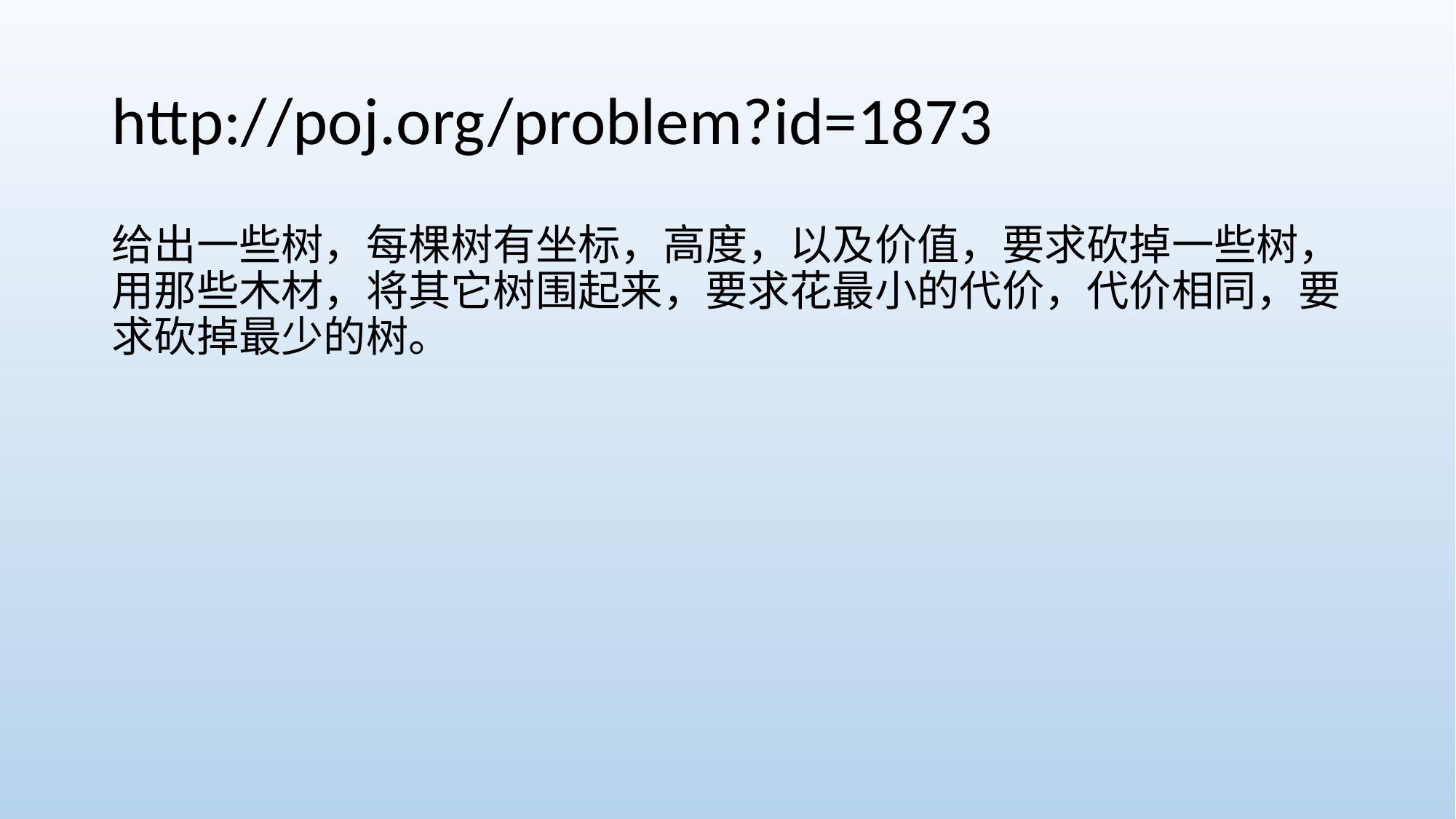

# http://poj.org/problem?id=1873
给出一些树，每棵树有坐标，高度，以及价值，要求砍掉一些树，用那些木材，将其它树围起来，要求花最小的代价，代价相同，要求砍掉最少的树。